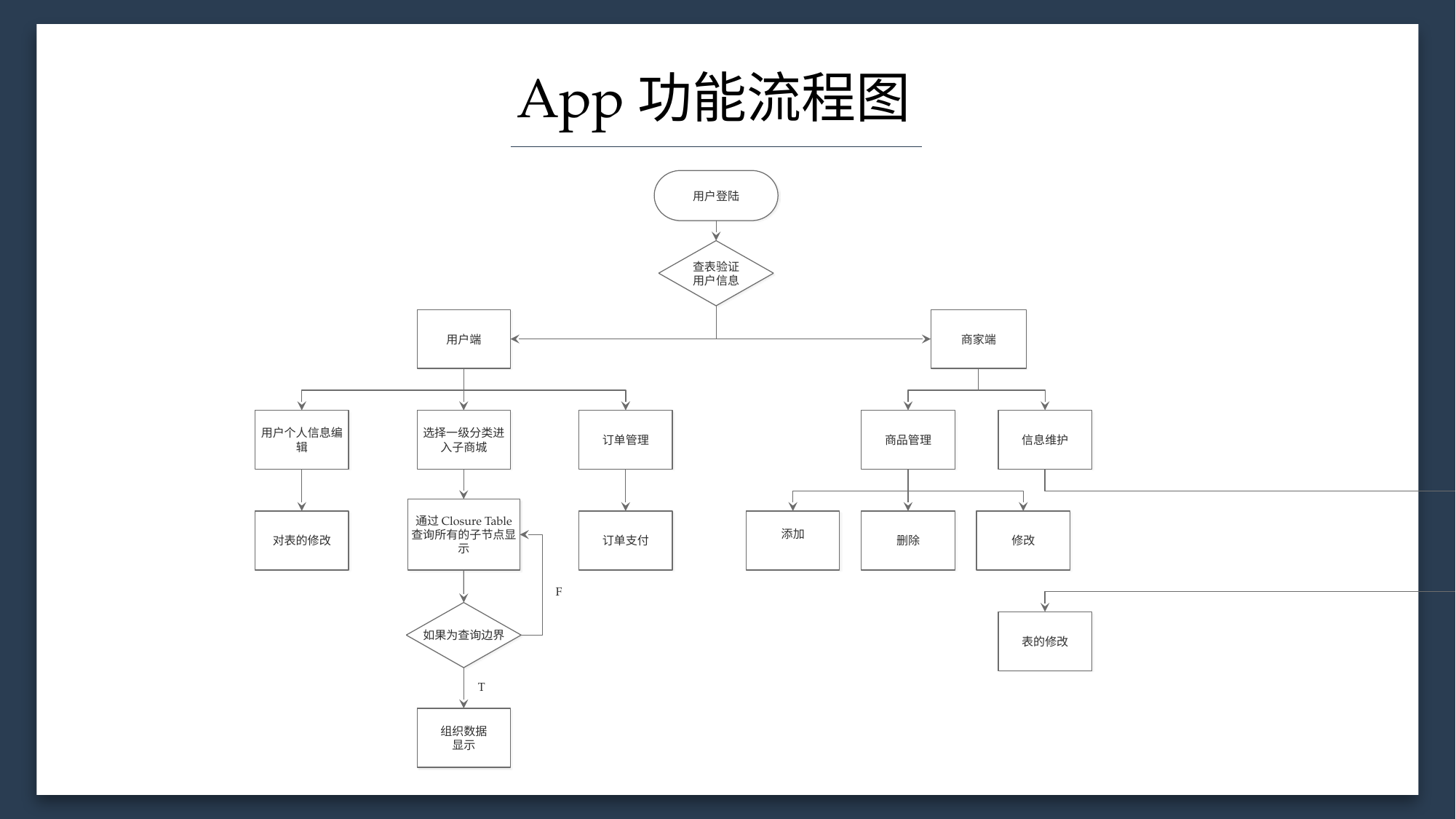

App功能流程图
用户登陆

查表验证
用户信息

用户端

商家端

用户个人信息编辑

选择一级分类进入子商城

订单管理

商品管理

信息维护

通过Closure Table 查询所有的子节点显示

对表的修改

订单支付

添加

删除

修改

F

如果为查询边界

表的修改

T
组织数据
显示